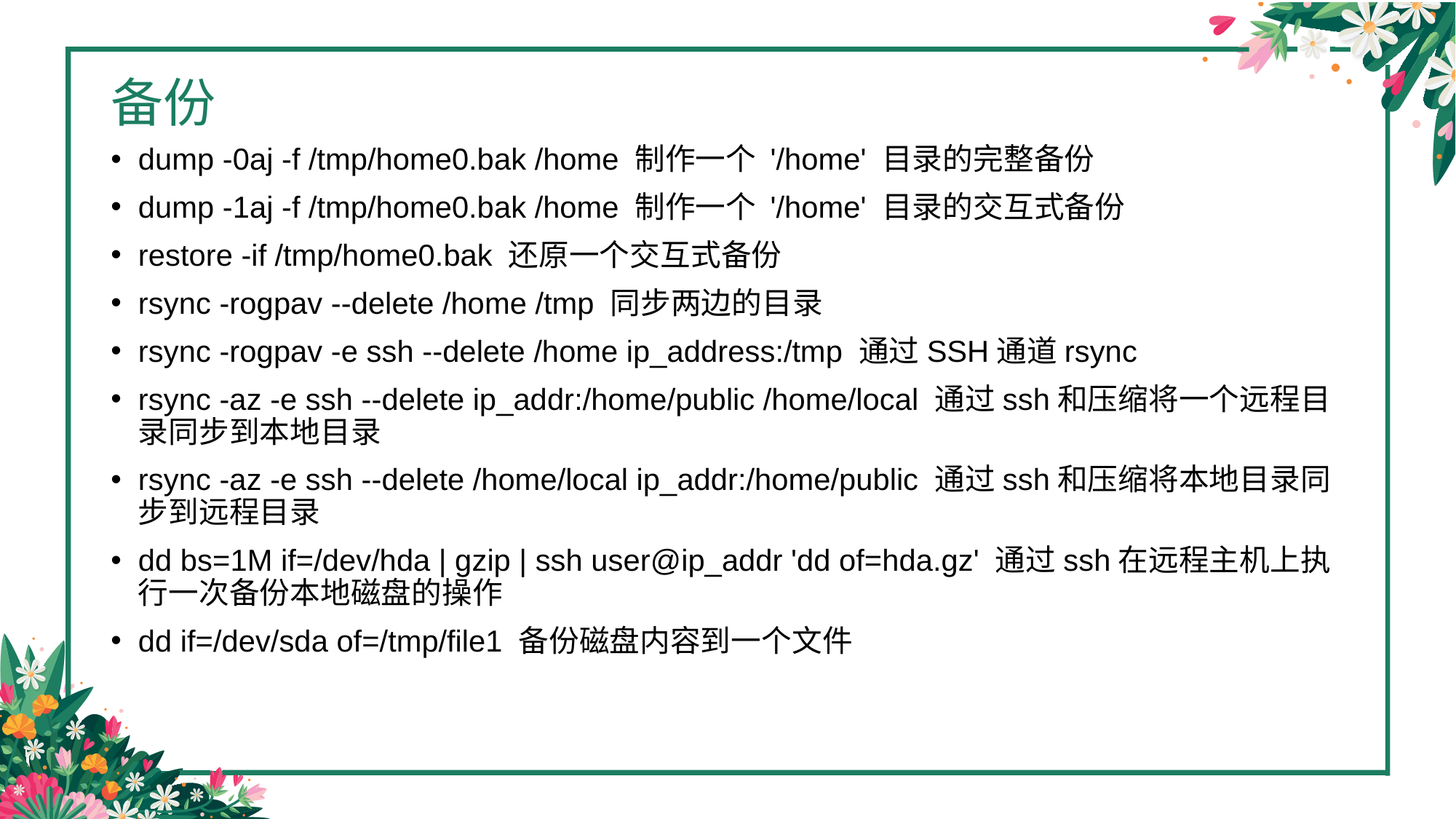

# 备份
dump -0aj -f /tmp/home0.bak /home 制作一个 '/home' 目录的完整备份
dump -1aj -f /tmp/home0.bak /home 制作一个 '/home' 目录的交互式备份
restore -if /tmp/home0.bak 还原一个交互式备份
rsync -rogpav --delete /home /tmp 同步两边的目录
rsync -rogpav -e ssh --delete /home ip_address:/tmp 通过SSH通道rsync
rsync -az -e ssh --delete ip_addr:/home/public /home/local 通过ssh和压缩将一个远程目录同步到本地目录
rsync -az -e ssh --delete /home/local ip_addr:/home/public 通过ssh和压缩将本地目录同步到远程目录
dd bs=1M if=/dev/hda | gzip | ssh user@ip_addr 'dd of=hda.gz' 通过ssh在远程主机上执行一次备份本地磁盘的操作
dd if=/dev/sda of=/tmp/file1 备份磁盘内容到一个文件